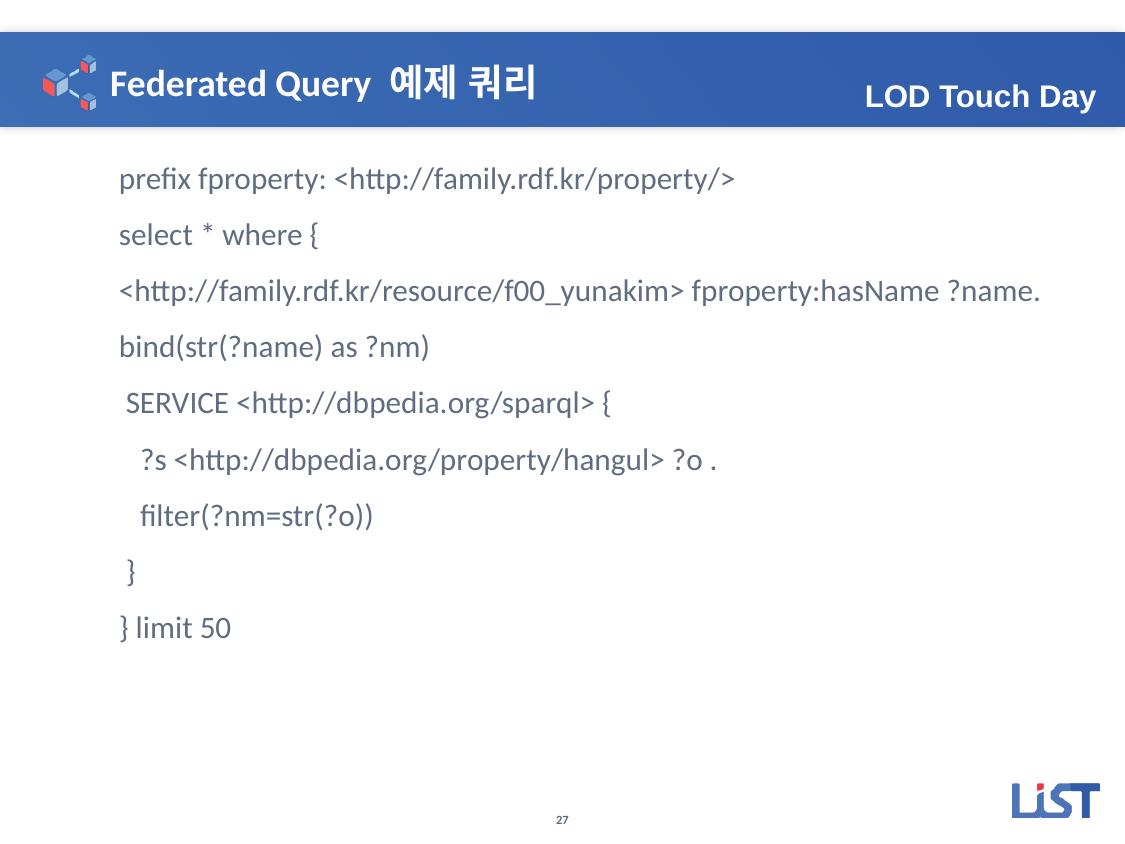

# Federated Query 예제 쿼리
prefix fproperty: <http://family.rdf.kr/property/>
select * where {
<http://family.rdf.kr/resource/f00_yunakim> fproperty:hasName ?name.
bind(str(?name) as ?nm)
 SERVICE <http://dbpedia.org/sparql> {
   ?s <http://dbpedia.org/property/hangul> ?o .
   filter(?nm=str(?o))
 }
} limit 50
27